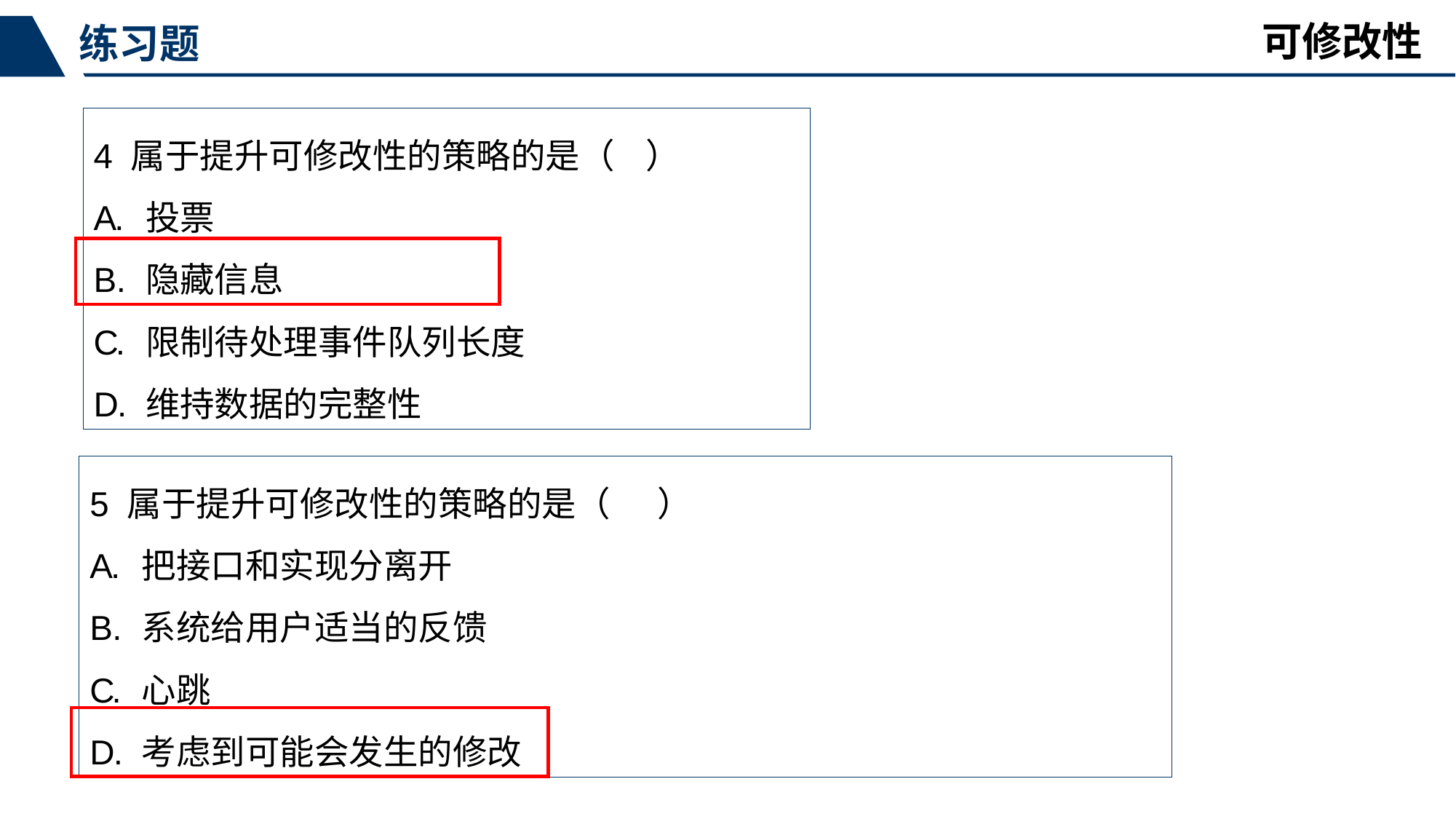

可修改性

练习题

4 属于提升可修改性的策略的是（    ）
投票
隐藏信息
限制待处理事件队列长度
维持数据的完整性

5 属于提升可修改性的策略的是（      ）
把接口和实现分离开
系统给用户适当的反馈
心跳
考虑到可能会发生的修改